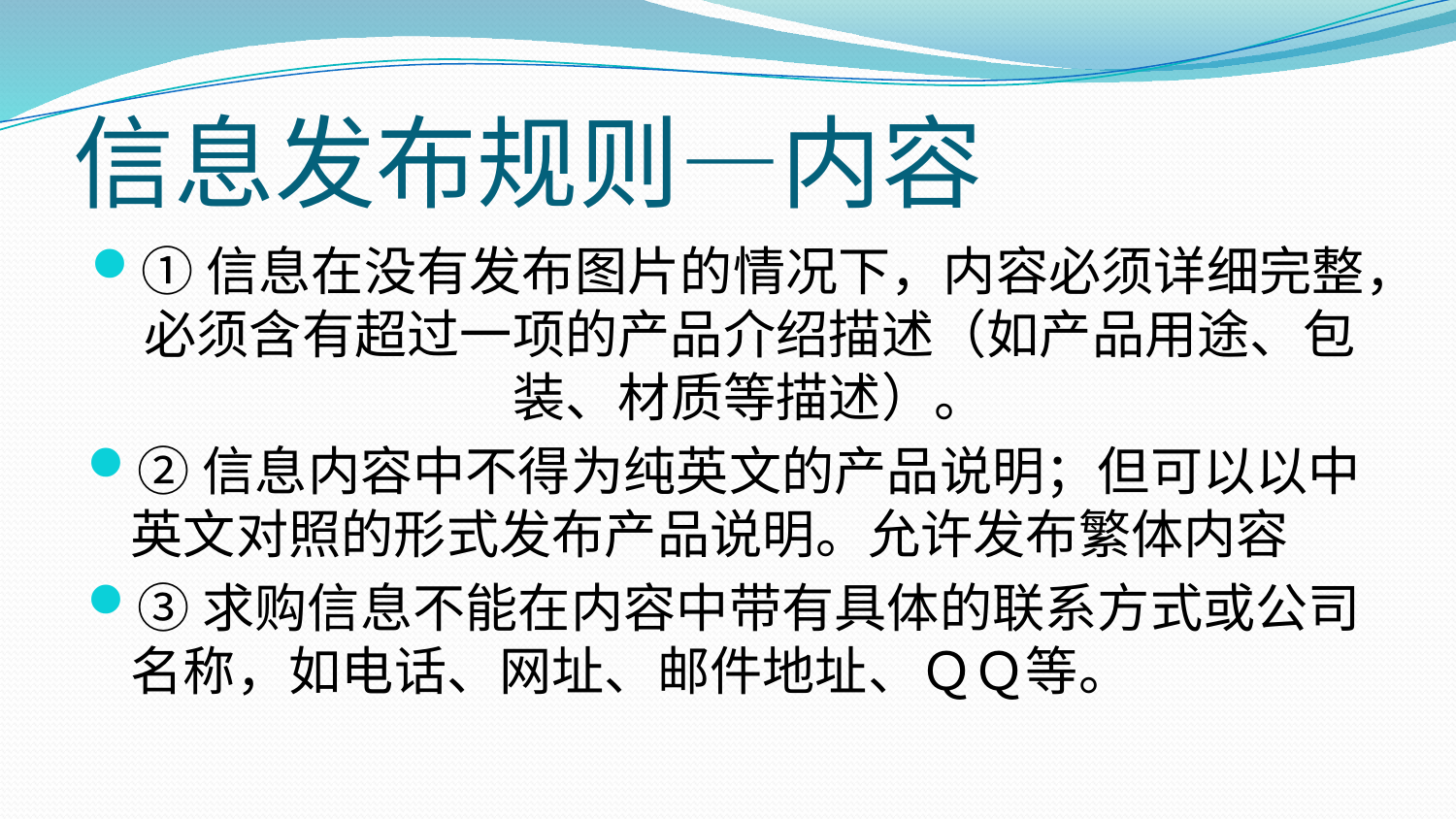

# 信息发布规则—内容
①信息在没有发布图片的情况下，内容必须详细完整，必须含有超过一项的产品介绍描述（如产品用途、包装、材质等描述）。
②信息内容中不得为纯英文的产品说明；但可以以中英文对照的形式发布产品说明。允许发布繁体内容
③求购信息不能在内容中带有具体的联系方式或公司名称，如电话、网址、邮件地址、ＱＱ等。